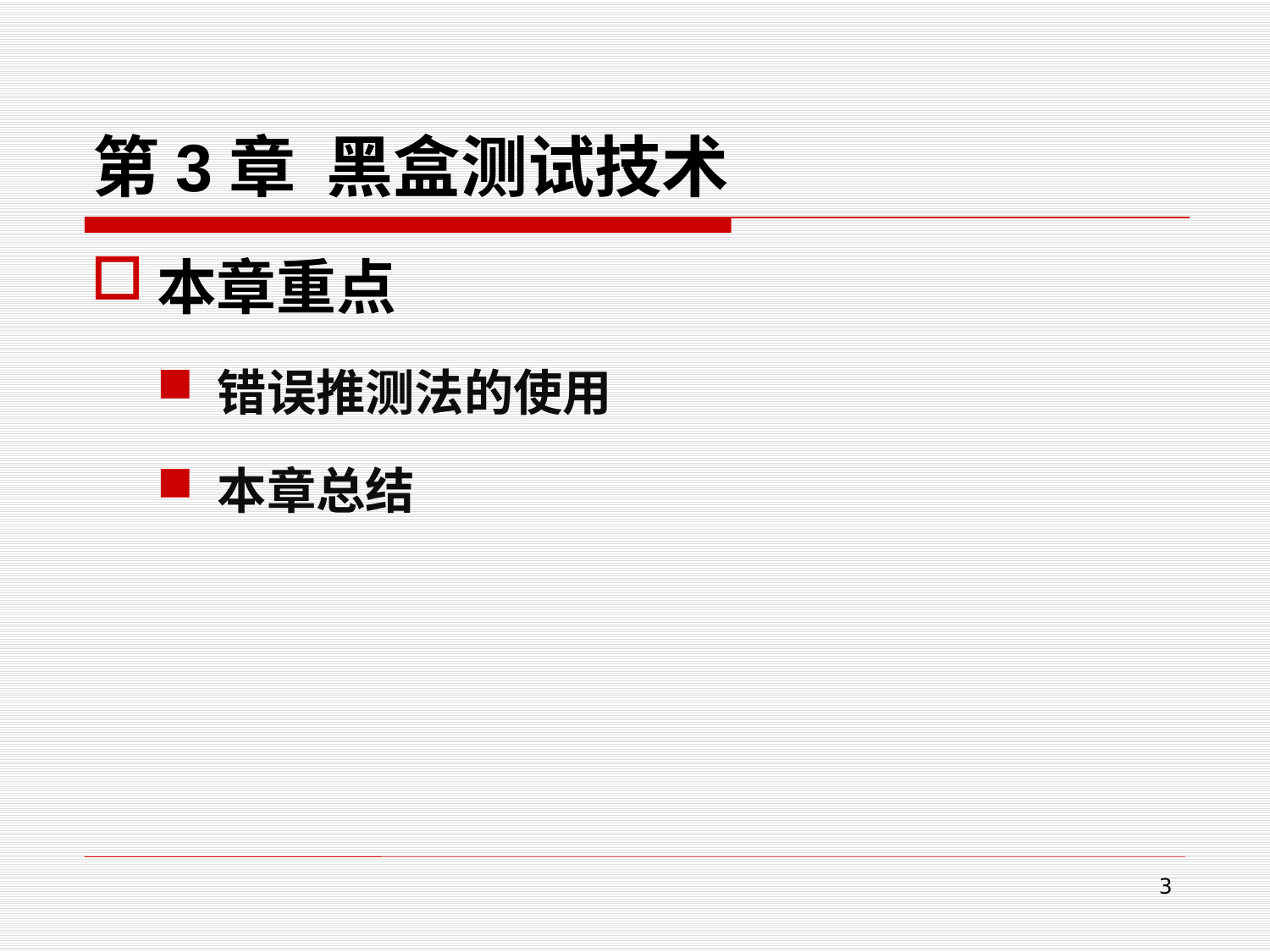

# 第3章  黑盒测试技术
本章重点
错误推测法的使用
本章总结
3